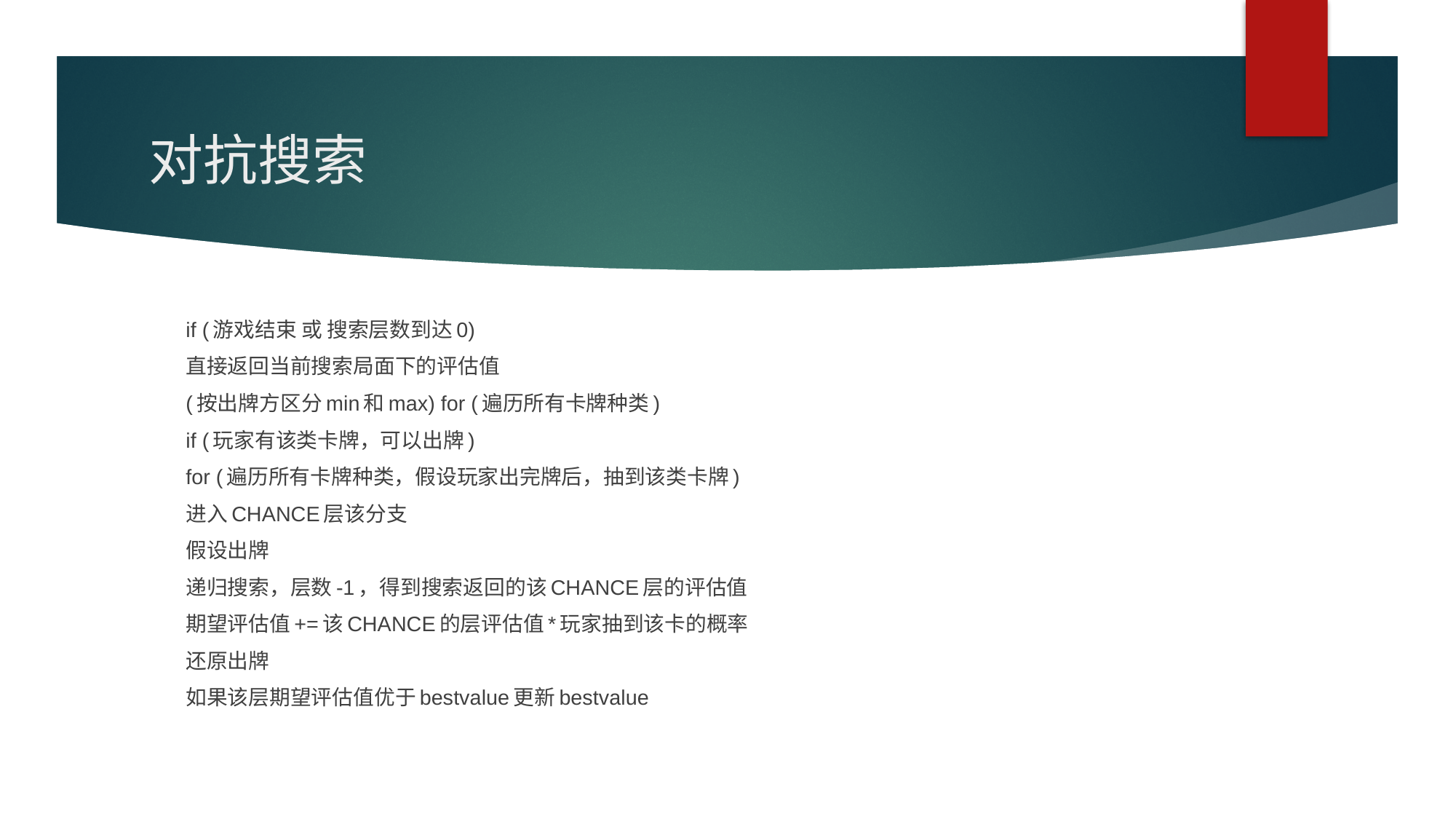

# 对抗搜索
if (游戏结束 或 搜索层数到达0)
	直接返回当前搜索局面下的评估值
(按出牌方区分min和max) for (遍历所有卡牌种类)
		if (玩家有该类卡牌，可以出牌)
			for (遍历所有卡牌种类，假设玩家出完牌后，抽到该类卡牌)
				进入CHANCE层该分支
				假设出牌
				递归搜索，层数-1，得到搜索返回的该CHANCE层的评估值
				期望评估值+=该CHANCE的层评估值*玩家抽到该卡的概率
				还原出牌
			如果该层期望评估值优于bestvalue更新bestvalue